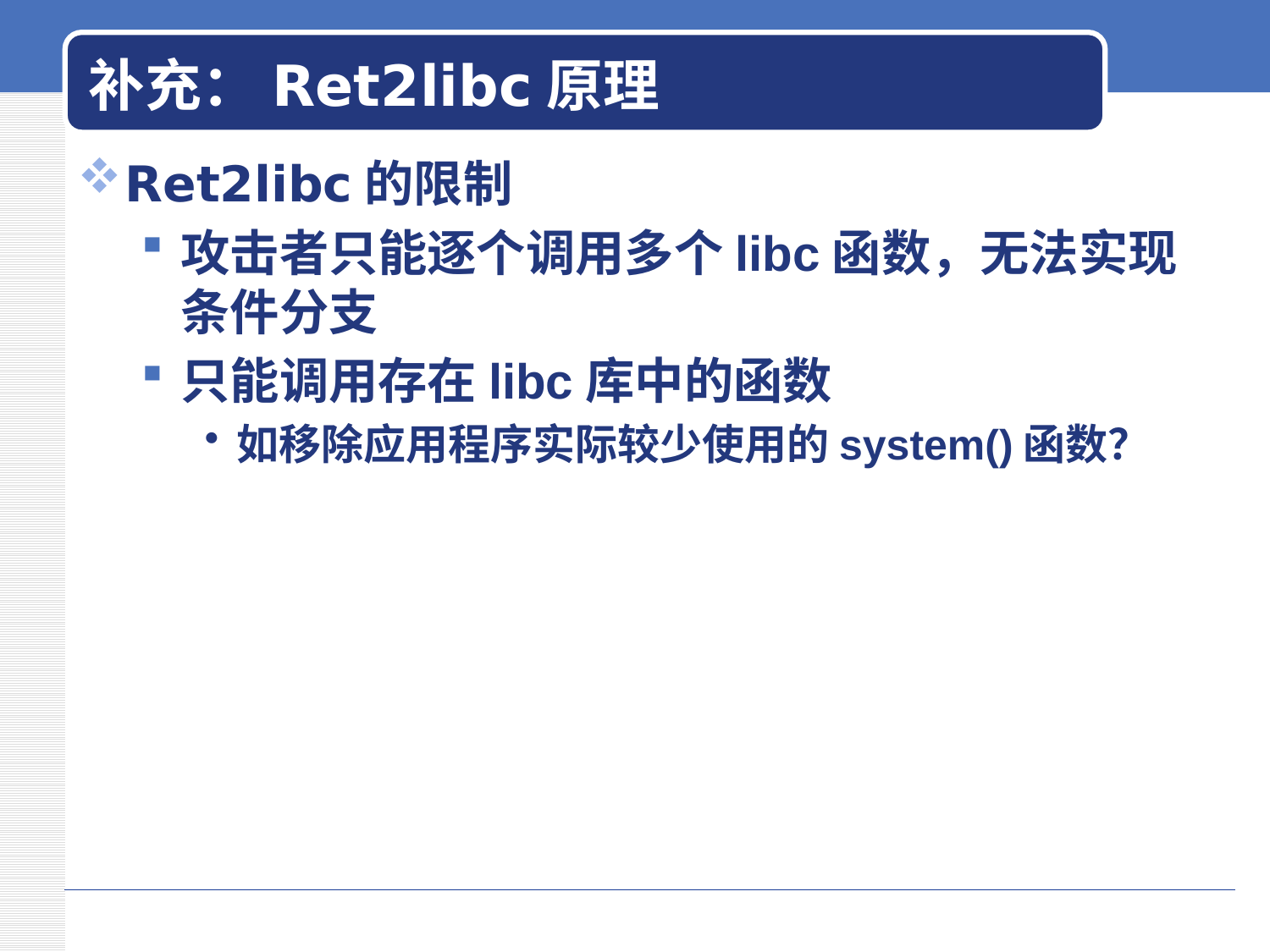

# 补充：Ret2libc原理
Ret2libc的限制
攻击者只能逐个调用多个libc函数，无法实现条件分支
只能调用存在libc库中的函数
如移除应用程序实际较少使用的system()函数？